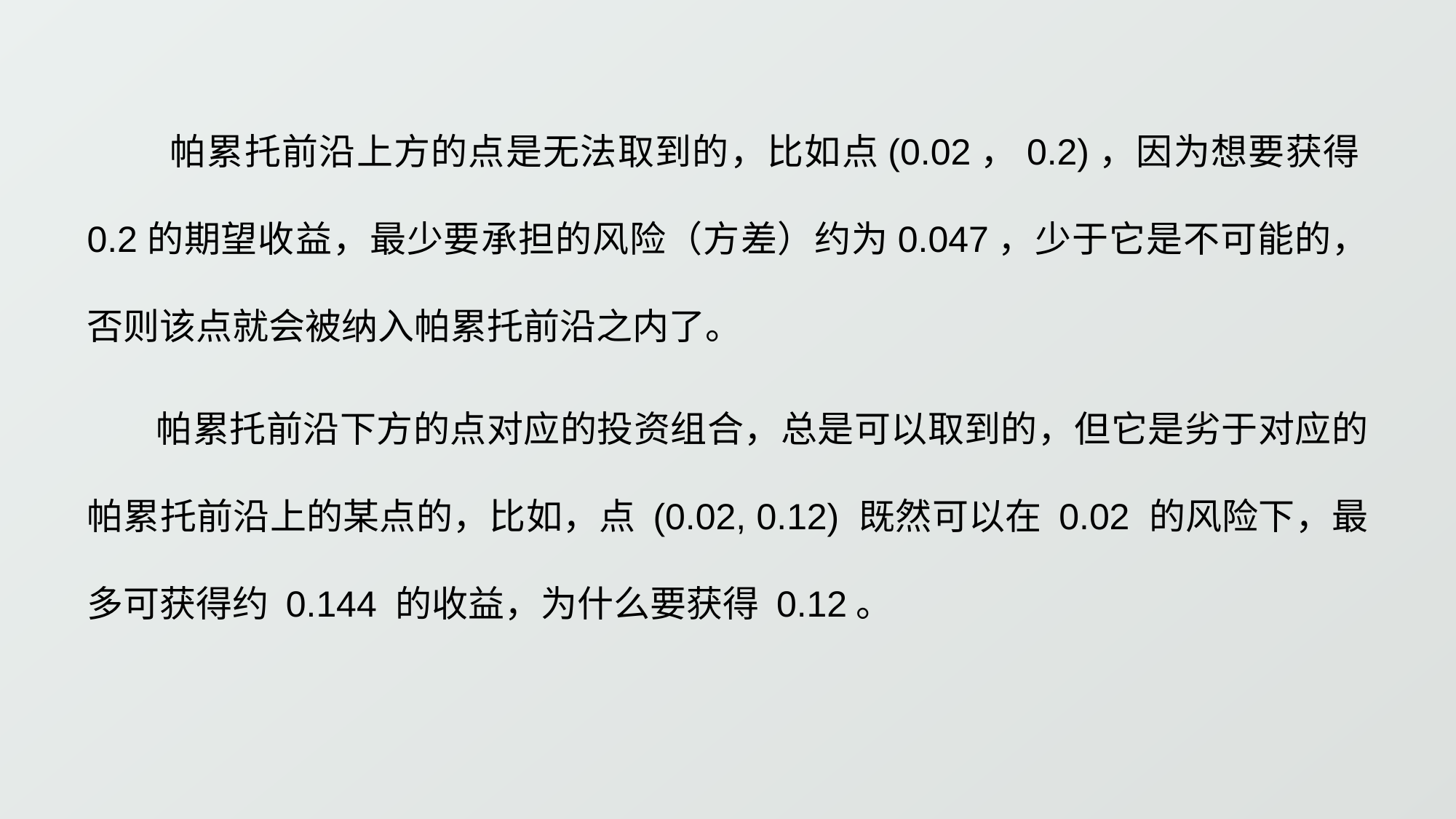

帕累托前沿上方的点是无法取到的，比如点(0.02，0.2)，因为想要获得0.2的期望收益，最少要承担的风险（方差）约为0.047，少于它是不可能的，否则该点就会被纳入帕累托前沿之内了。
       帕累托前沿下方的点对应的投资组合，总是可以取到的，但它是劣于对应的帕累托前沿上的某点的，比如，点 (0.02, 0.12) 既然可以在 0.02 的风险下，最多可获得约 0.144 的收益，为什么要获得 0.12。